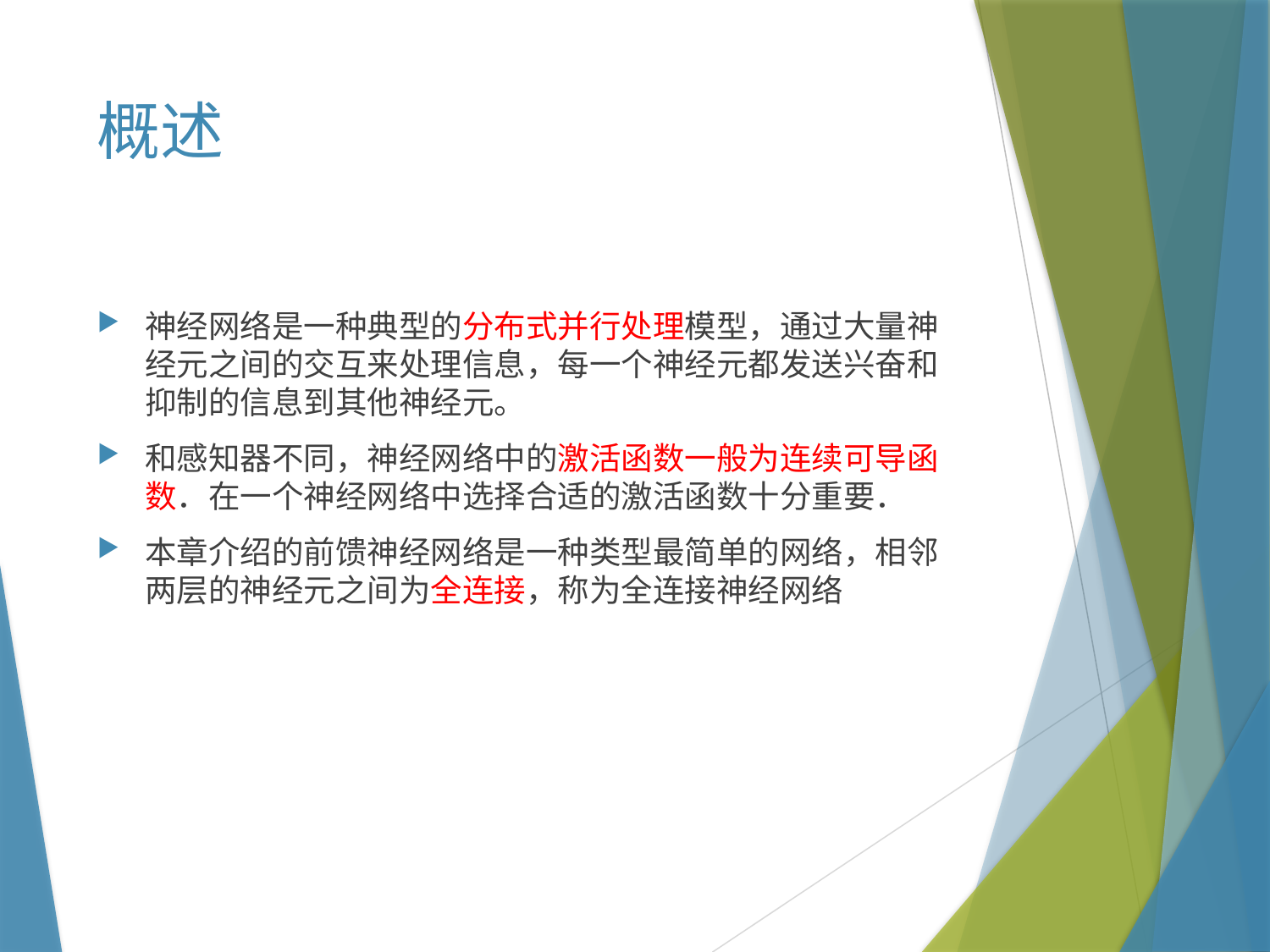

# 概述
神经网络是一种典型的分布式并行处理模型，通过大量神经元之间的交互来处理信息，每一个神经元都发送兴奋和抑制的信息到其他神经元。
和感知器不同，神经网络中的激活函数一般为连续可导函数．在一个神经网络中选择合适的激活函数十分重要．
本章介绍的前馈神经网络是一种类型最简单的网络，相邻两层的神经元之间为全连接，称为全连接神经网络